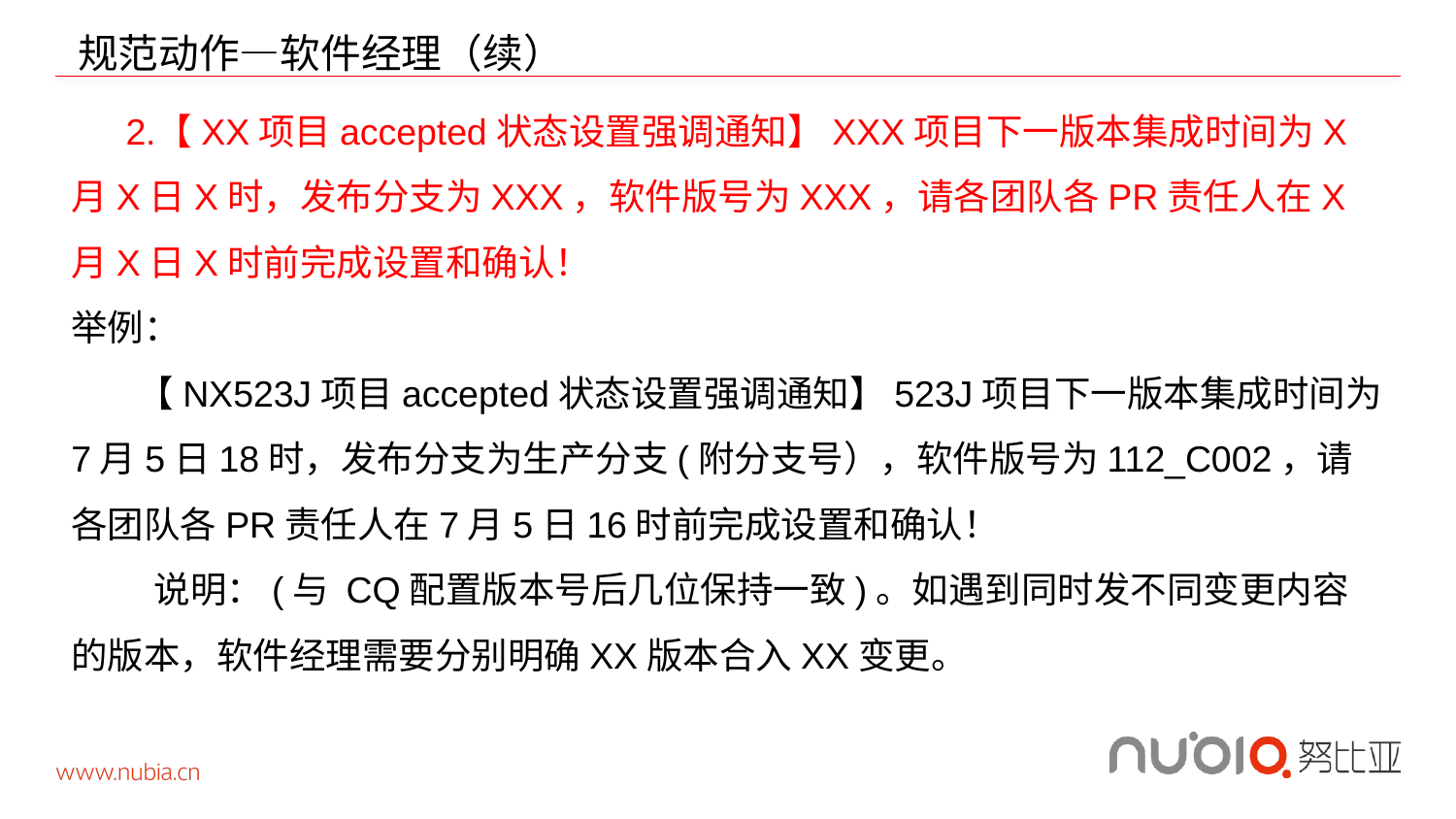

规范动作—软件经理（续）
【XX项目accepted状态设置强调通知】XXX项目下一版本集成时间为X月X日X时，发布分支为XXX，软件版号为XXX，请各团队各PR责任人在X月X日X时前完成设置和确认！
举例：
       【NX523J项目accepted状态设置强调通知】523J项目下一版本集成时间为7月5日18时，发布分支为生产分支(附分支号），软件版号为112_C002，请各团队各PR责任人在7月5日16时前完成设置和确认！
         说明：(与 CQ配置版本号后几位保持一致)。如遇到同时发不同变更内容的版本，软件经理需要分别明确XX版本合入XX变更。